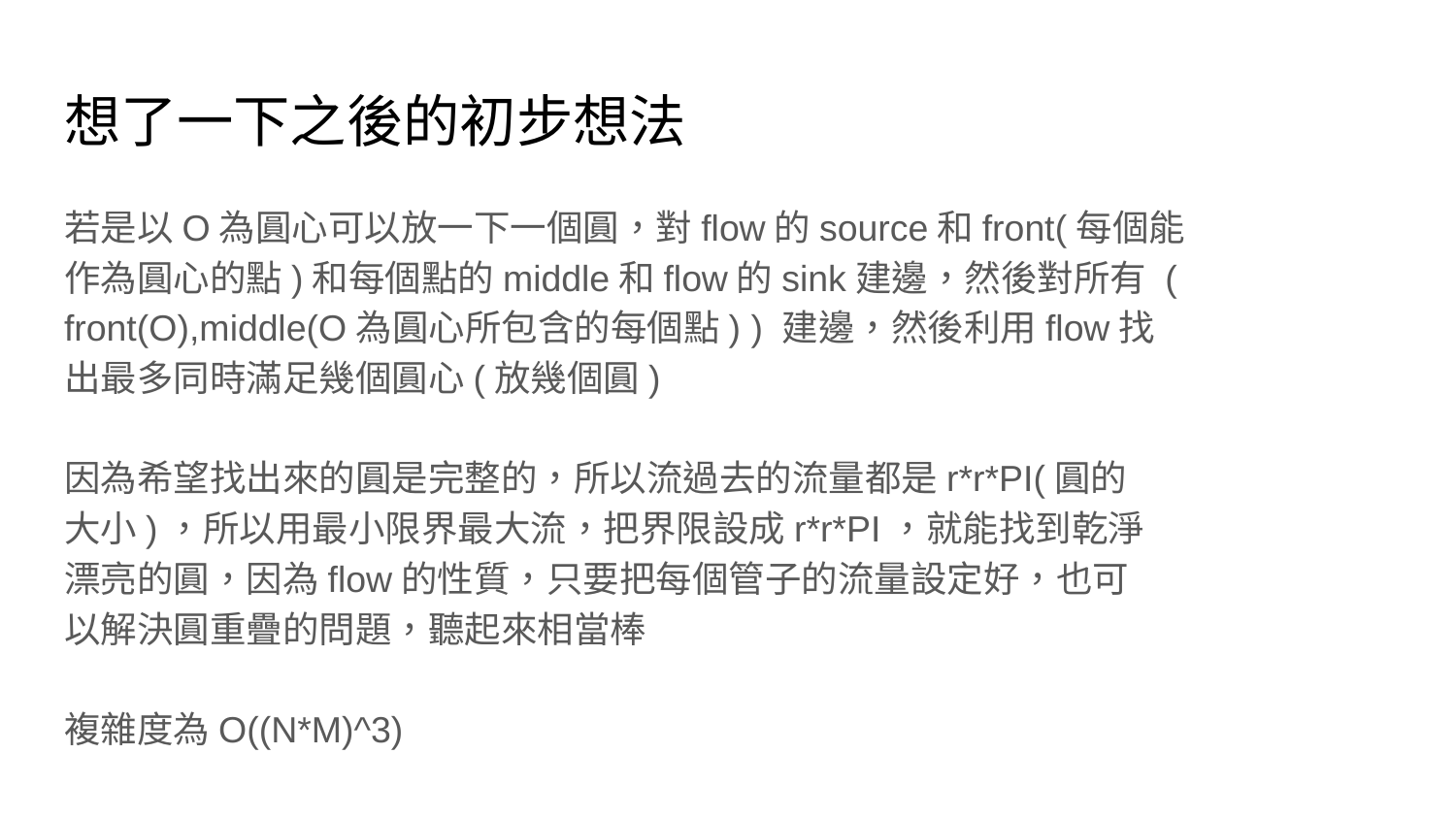

# 想了一下之後的初步想法
若是以O為圓心可以放一下一個圓，對flow的source和front(每個能
作為圓心的點)和每個點的middle和flow的sink建邊，然後對所有 (
front(O),middle(O為圓心所包含的每個點) ) 建邊，然後利用flow找
出最多同時滿足幾個圓心(放幾個圓)
因為希望找出來的圓是完整的，所以流過去的流量都是r*r*PI(圓的
大小)，所以用最小限界最大流，把界限設成r*r*PI，就能找到乾淨
漂亮的圓，因為flow的性質，只要把每個管子的流量設定好，也可
以解決圓重疊的問題，聽起來相當棒
複雜度為O((N*M)^3)